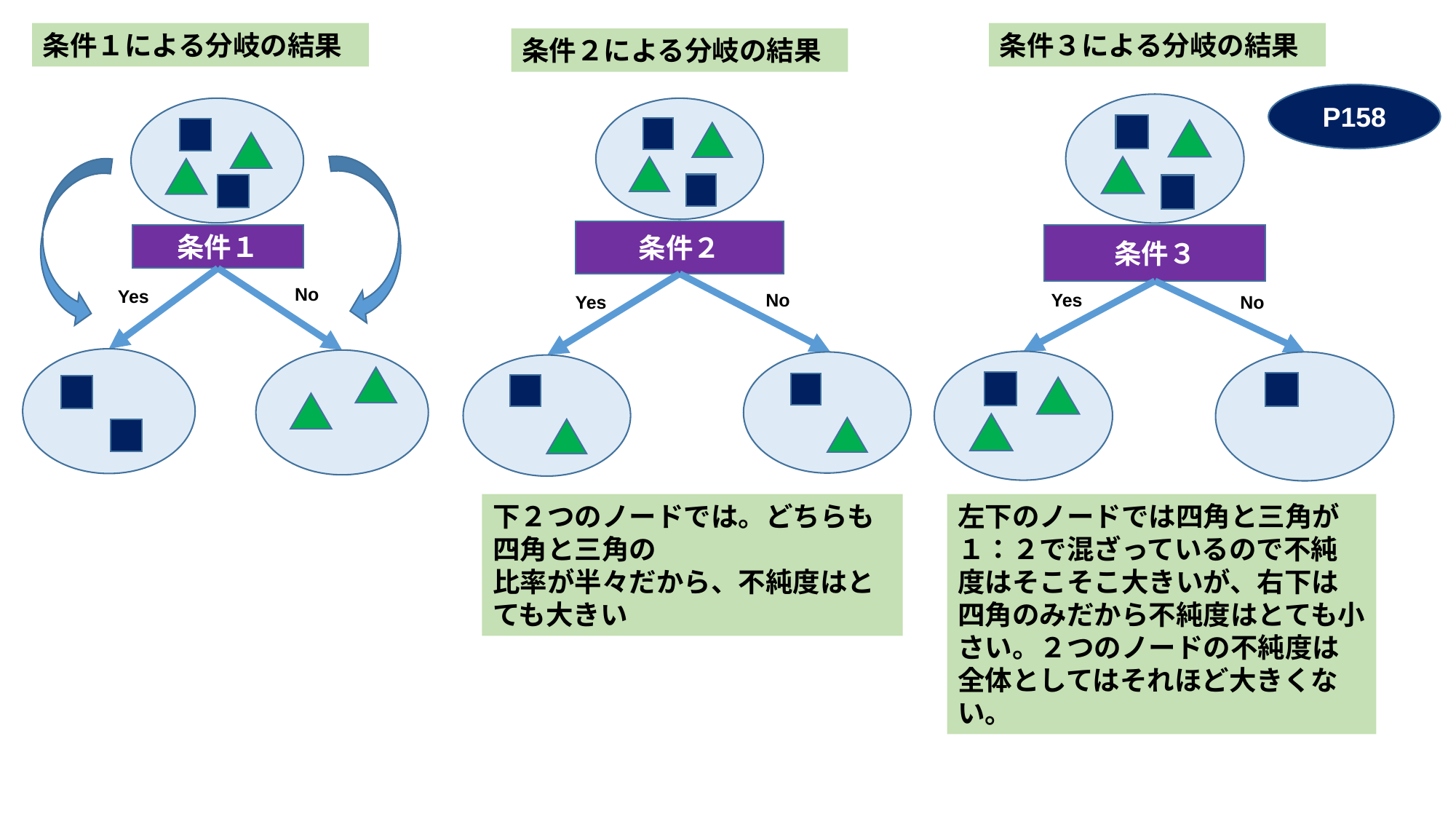

条件１による分岐の結果
条件３による分岐の結果
条件２による分岐の結果
P158

条件３

条件１
Yes

条件２

No
No
Yes
Yes
No
下２つのノードでは。どちらも四角と三角の
比率が半々だから、不純度はとても大きい
左下のノードでは四角と三角が１：２で混ざっているので不純度はそこそこ大きいが、右下は四角のみだから不純度はとても小さい。２つのノードの不純度は全体としてはそれほど大きくない。